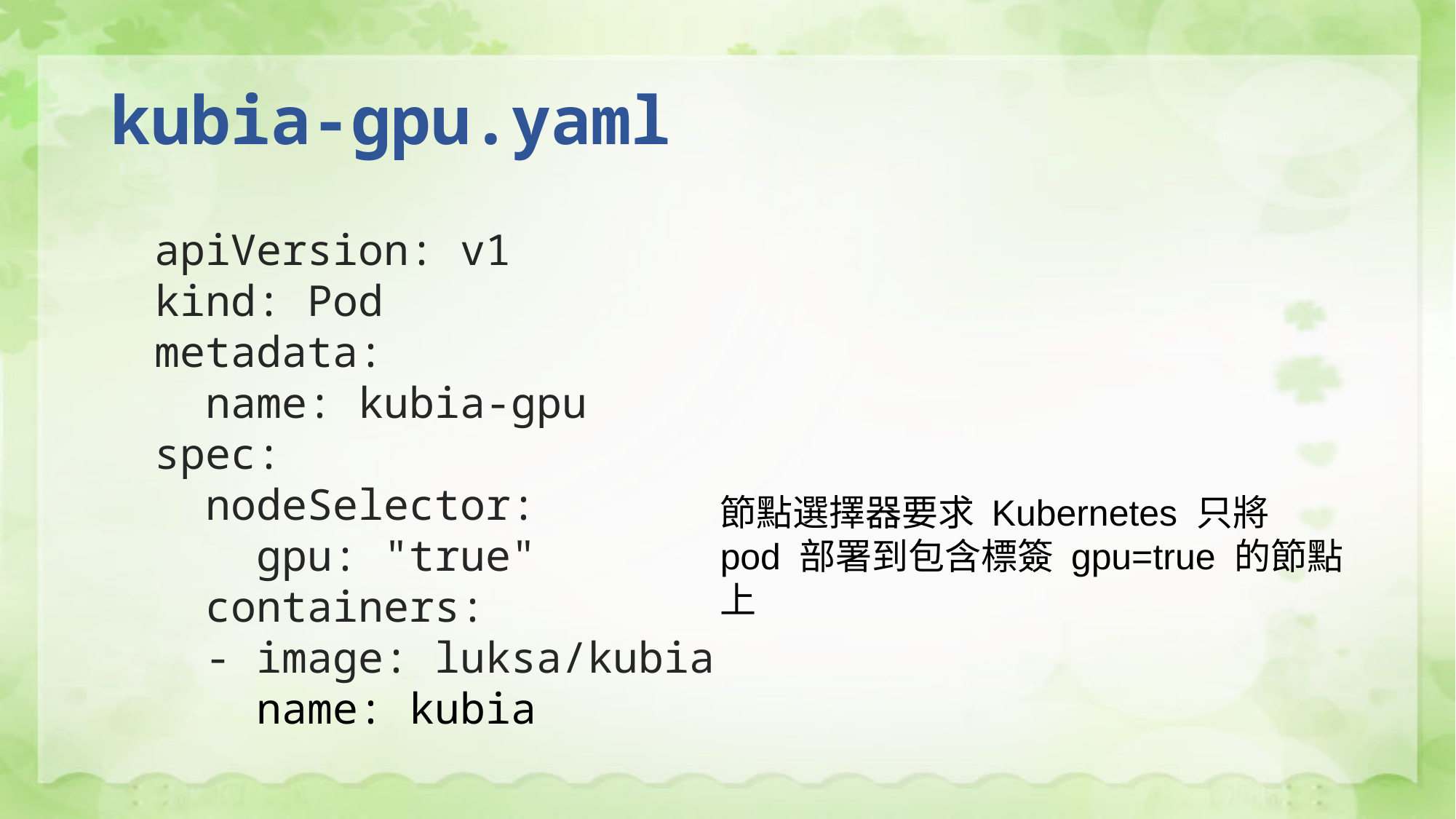

# kubia-gpu.yaml
apiVersion: v1
kind: Pod
metadata:
  name: kubia-gpu
spec:
  nodeSelector:
    gpu: "true"
  containers:
  - image: luksa/kubia
    name: kubia
節點選擇器要求 Kubernetes 只將 pod 部署到包含標簽 gpu=true 的節點上